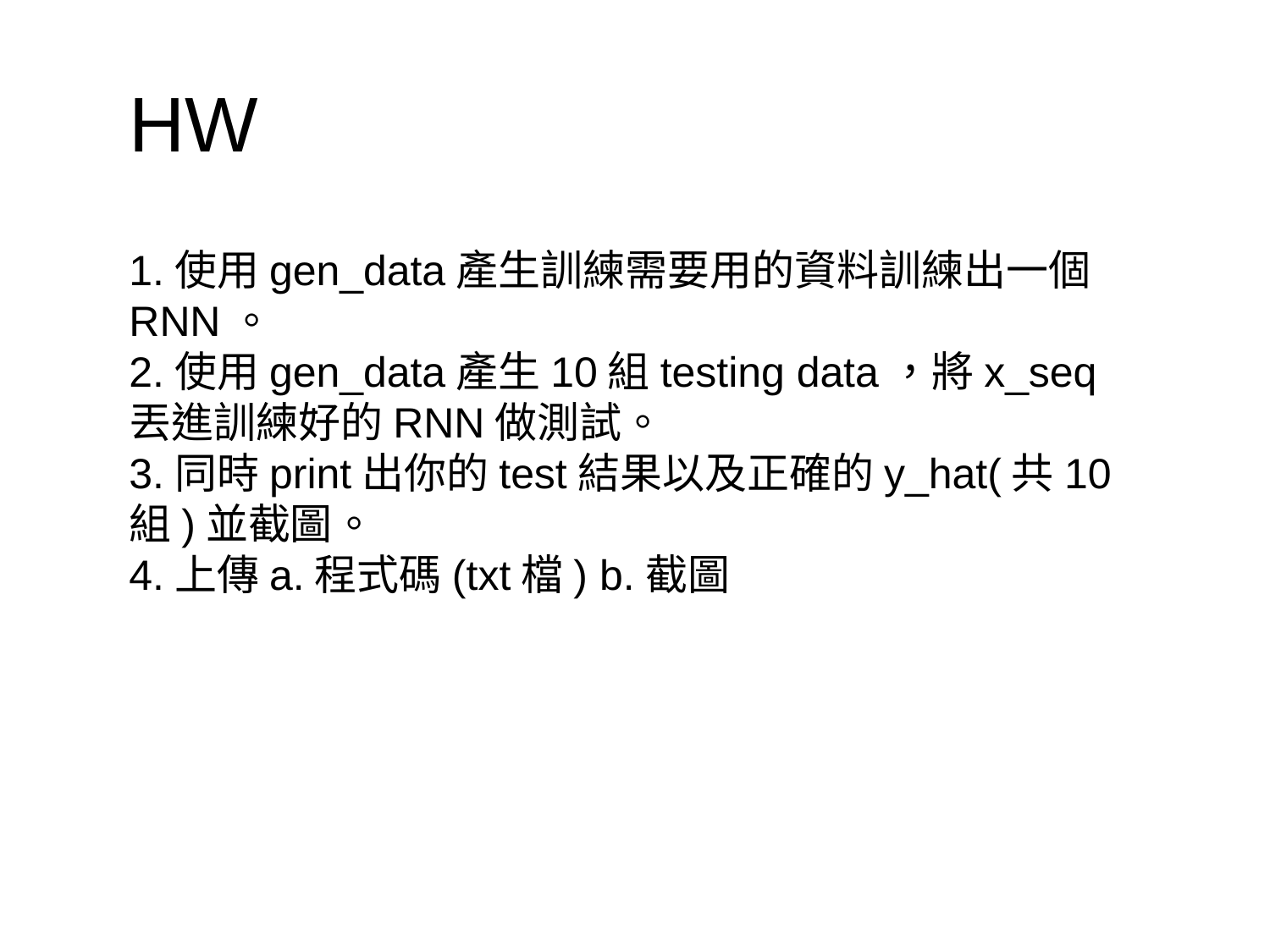

# HW 1.使用gen_data產生訓練需要用的資料訓練出一個RNN。 2.使用gen_data產生10組testing data，將x_seq丟進訓練好的RNN做測試。 3.同時print出你的test結果以及正確的y_hat(共10組)並截圖。 4.上傳a.程式碼(txt檔) b.截圖